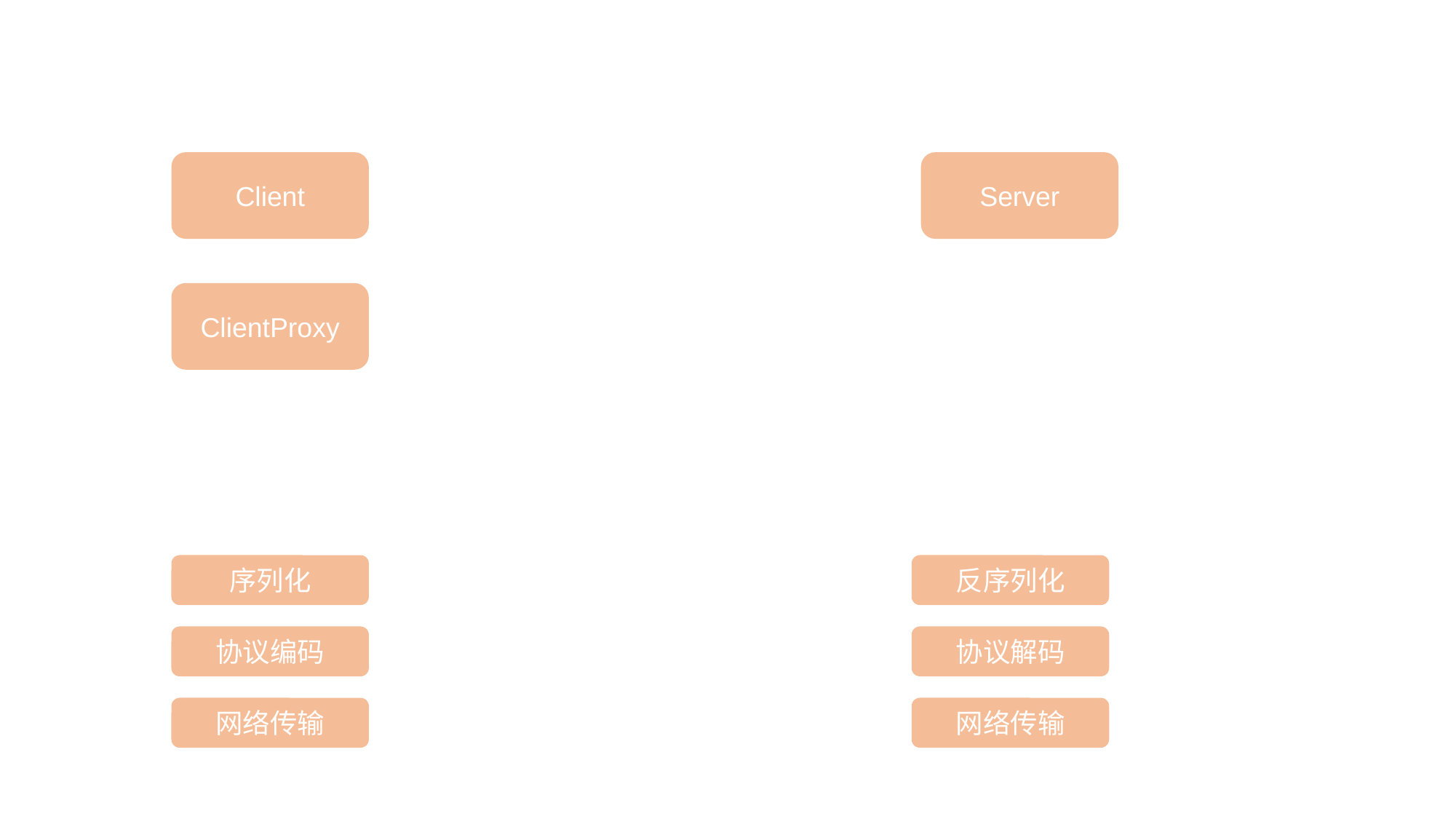

Client
Server
ClientProxy
序列化
反序列化
协议编码
协议解码
网络传输
网络传输